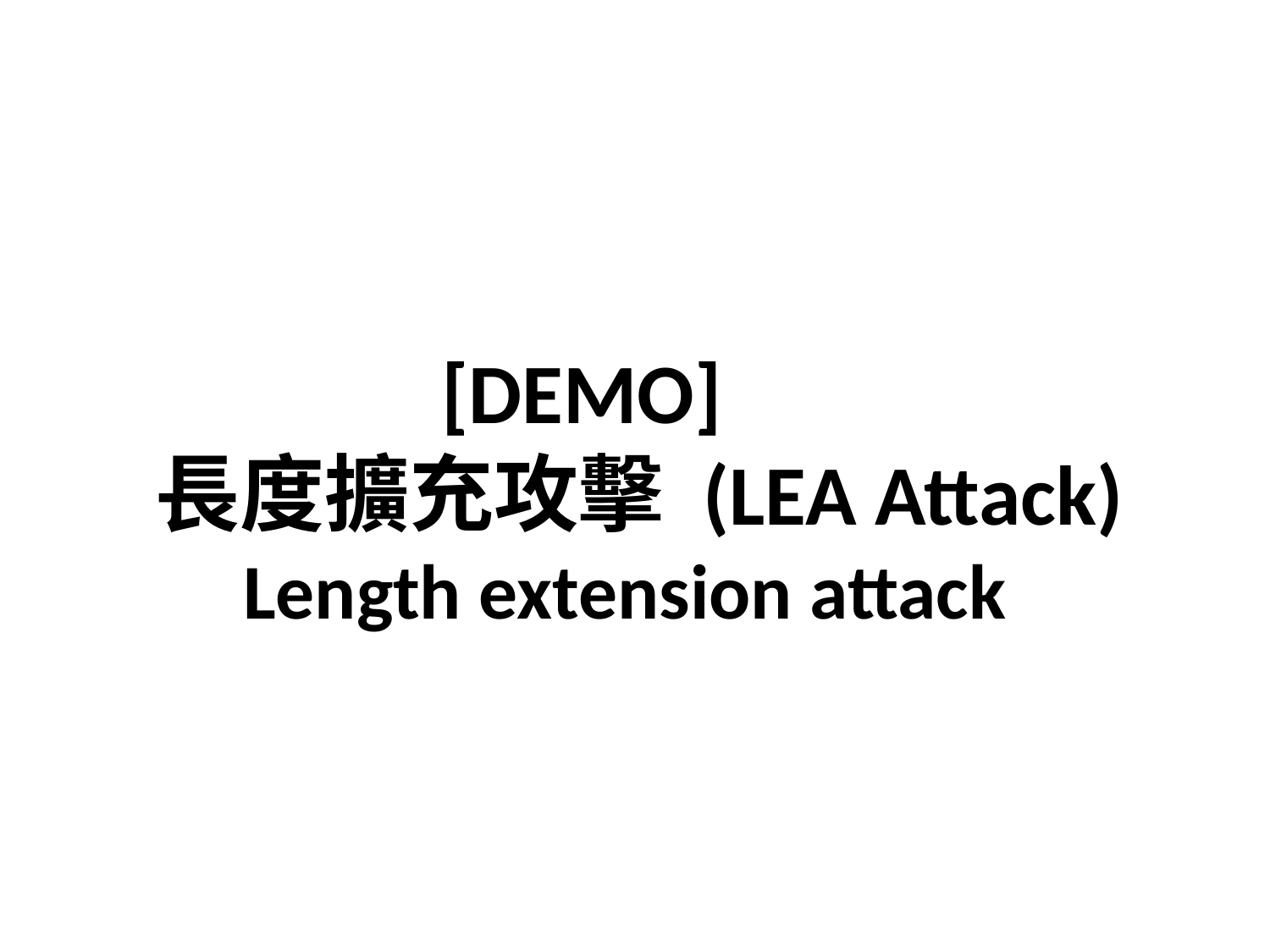

[DEMO]
長度擴充攻擊 (LEA Attack)
     Length extension attack